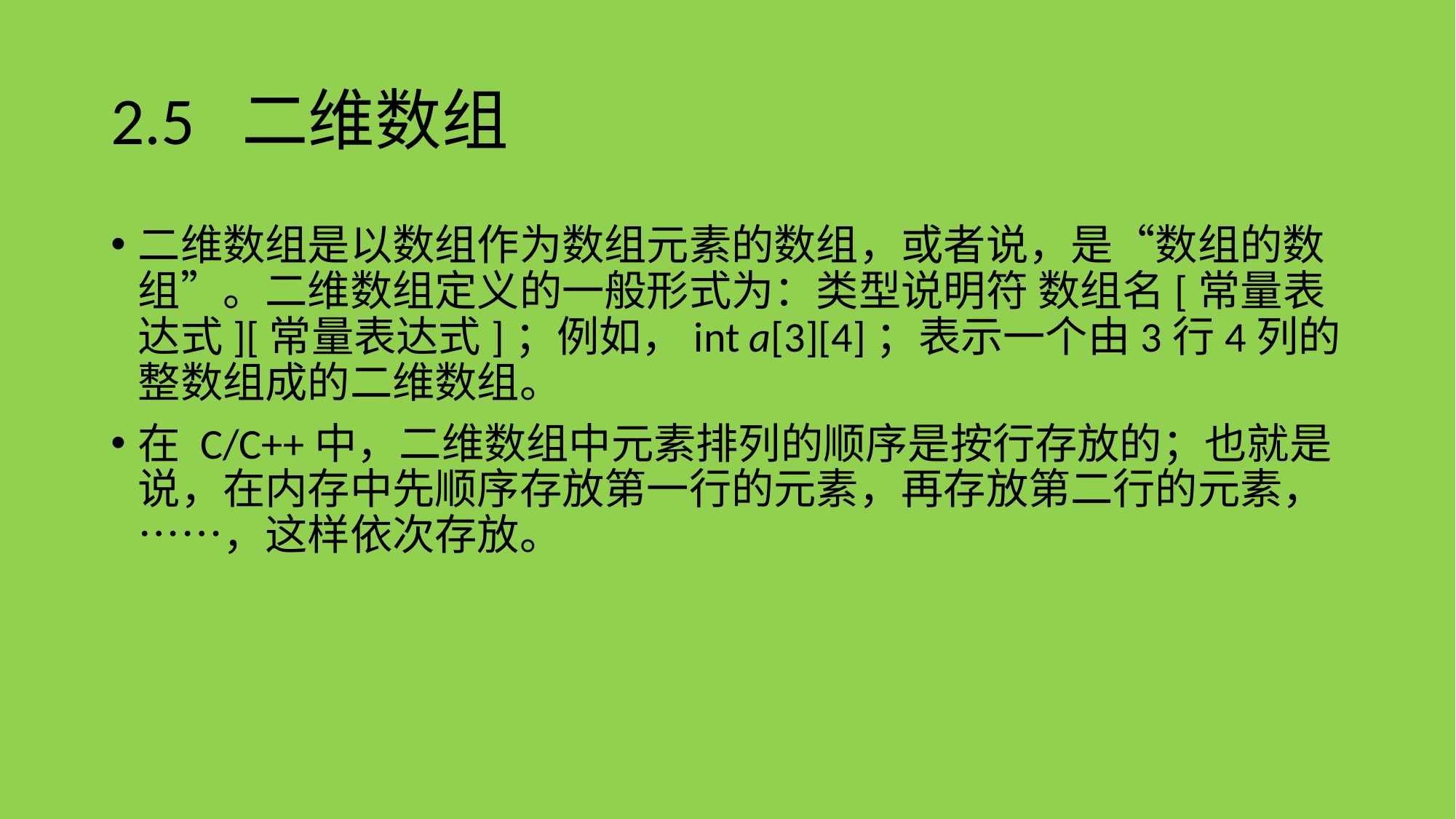

# 2.5  二维数组
二维数组是以数组作为数组元素的数组，或者说，是“数组的数组”。二维数组定义的一般形式为：类型说明符 数组名[常量表达式][常量表达式]；例如，int a[3][4]；表示一个由3行4列的整数组成的二维数组。
在 C/C++中，二维数组中元素排列的顺序是按行存放的；也就是说，在内存中先顺序存放第一行的元素，再存放第二行的元素，……，这样依次存放。